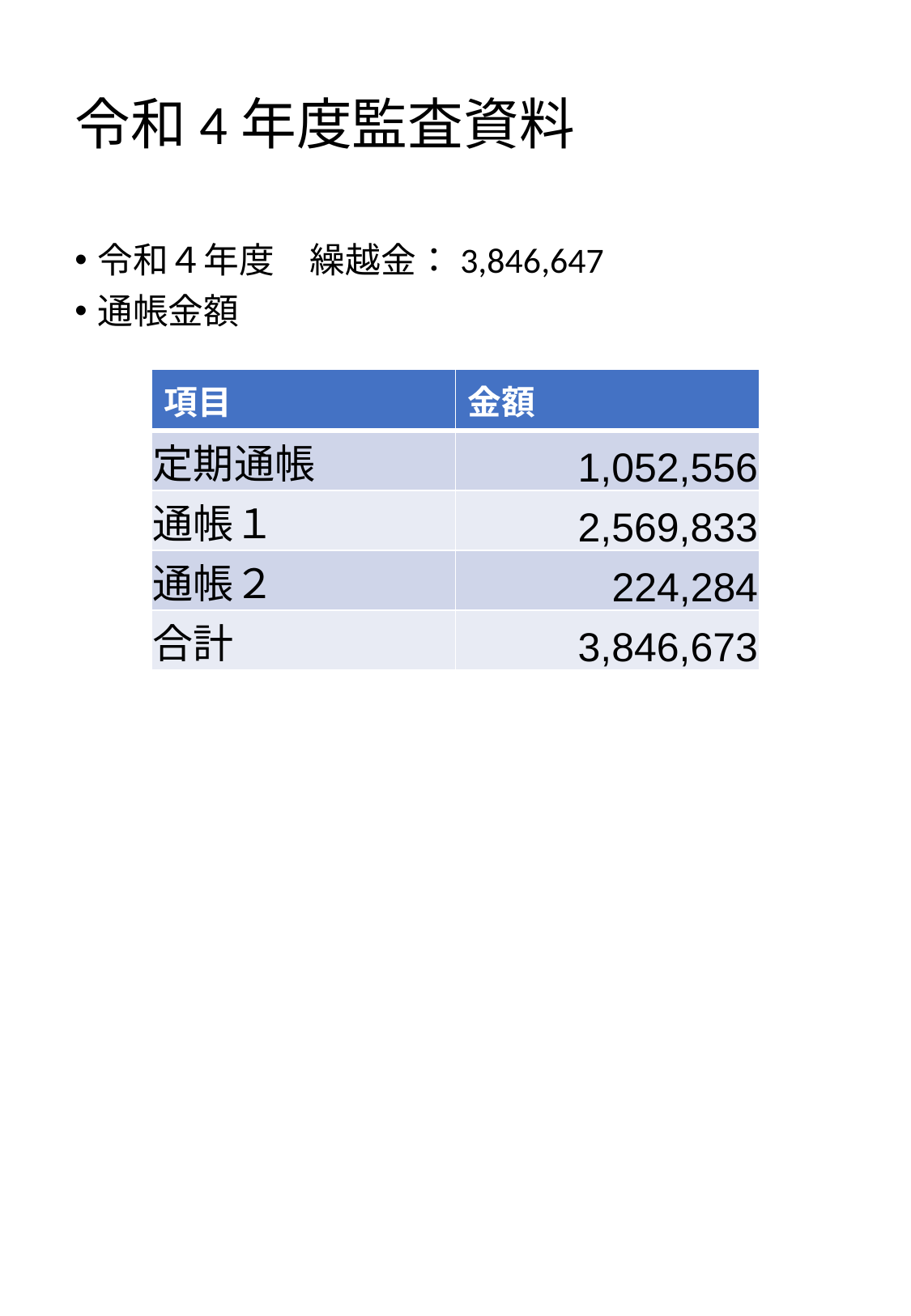

# 令和4年度監査資料
令和４年度　繰越金：3,846,647
通帳金額
| 項目 | 金額 |
| --- | --- |
| 定期通帳 | 1,052,556 |
| 通帳１ | 2,569,833 |
| 通帳２ | 224,284 |
| 合計 | 3,846,673 |